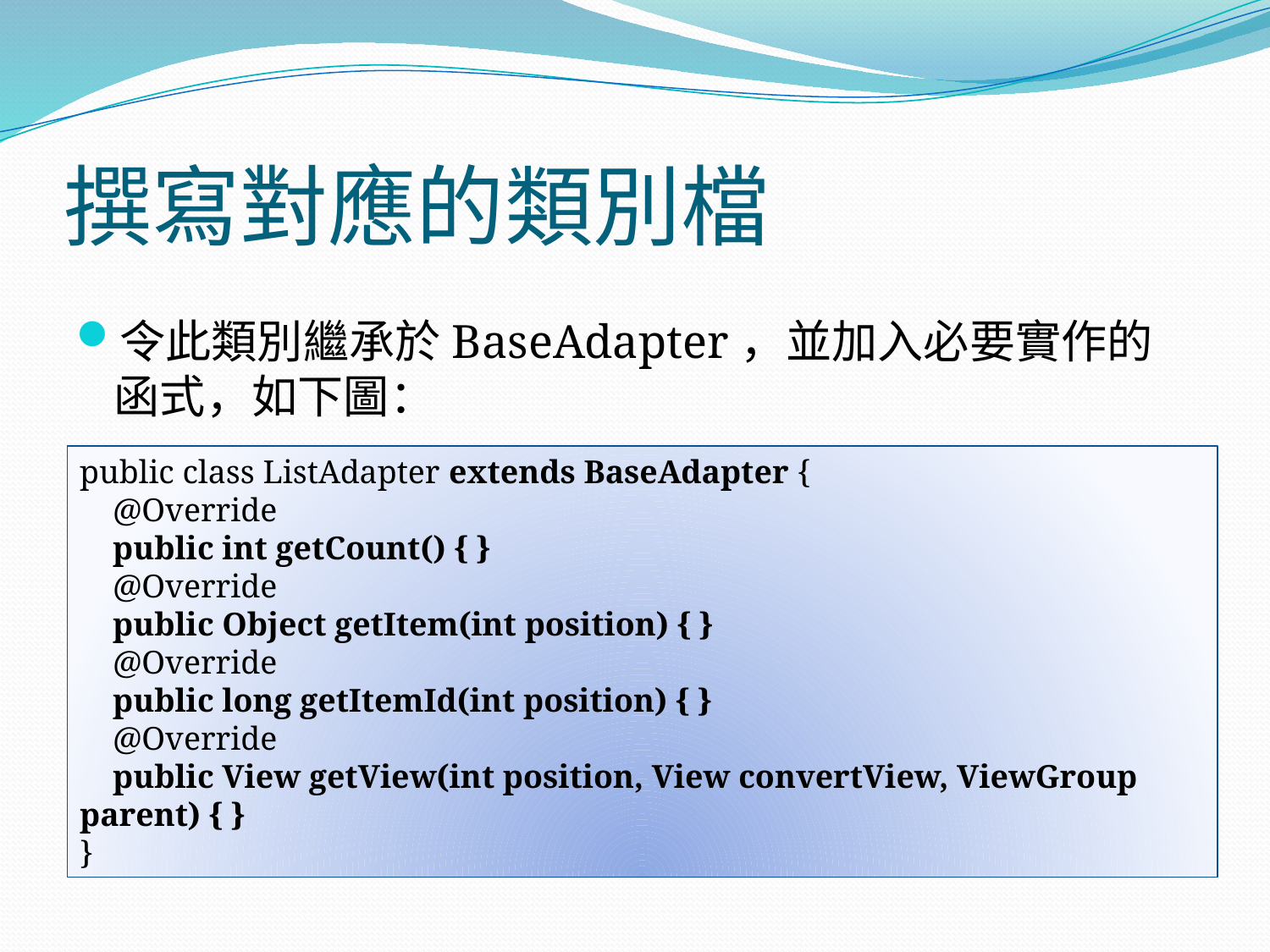

# 撰寫對應的類別檔
令此類別繼承於BaseAdapter，並加入必要實作的函式，如下圖：

public class ListAdapter extends BaseAdapter {
    @Override
    public int getCount() { }
    @Override
    public Object getItem(int position) { }
    @Override
    public long getItemId(int position) { }
    @Override
    public View getView(int position, View convertView, ViewGroup parent) { }
}